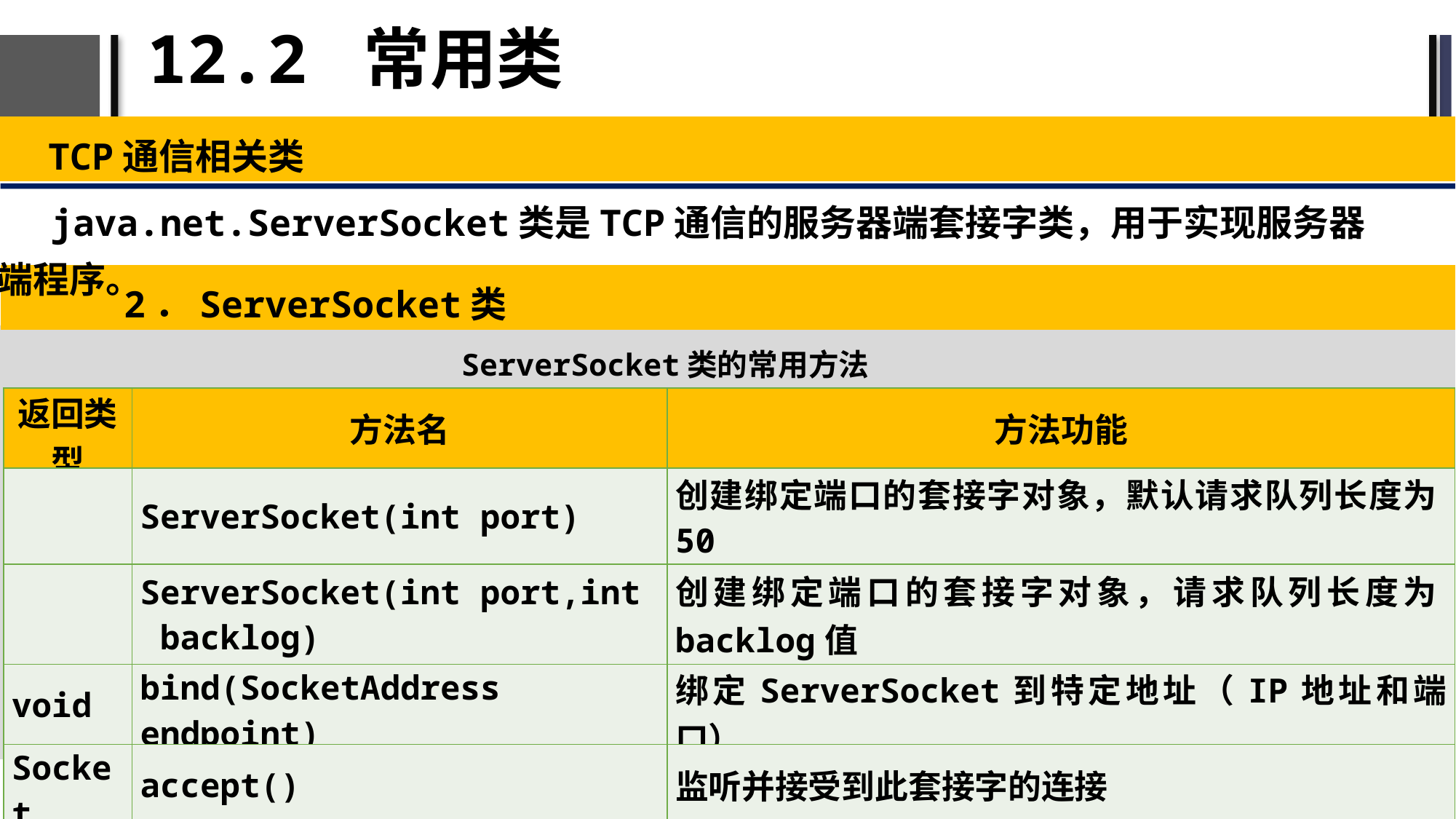

# 12.2 常用类

TCP通信相关类
java.net.ServerSocket类是TCP通信的服务器端套接字类，用于实现服务器端程序。

2．ServerSocket类

ServerSocket类的常用方法
| 返回类型 | 方法名 | 方法功能 |
| --- | --- | --- |
|  | ServerSocket(int port) | 创建绑定端口的套接字对象，默认请求队列长度为50 |
|  | ServerSocket(int port,int backlog) | 创建绑定端口的套接字对象，请求队列长度为backlog值 |
| void | bind(SocketAddress endpoint) | 绑定ServerSocket到特定地址（IP地址和端口） |
| Socket | accept() | 监听并接受到此套接字的连接 |
| void | close() | 关闭套接字 |